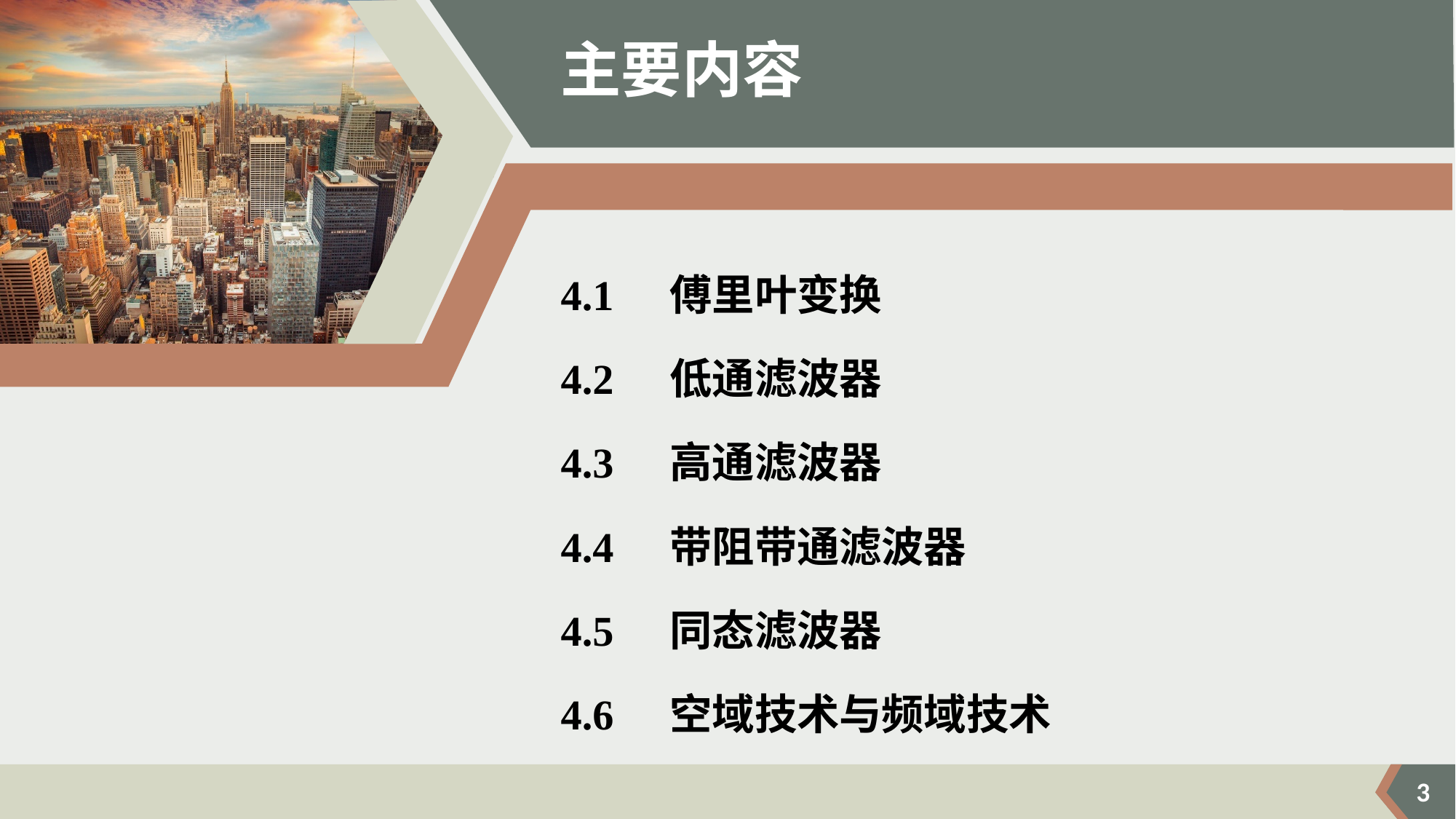

主要内容

4.1	傅里叶变换
4.2	低通滤波器
4.3	高通滤波器
4.4	带阻带通滤波器
4.5	同态滤波器
4.6	空域技术与频域技术